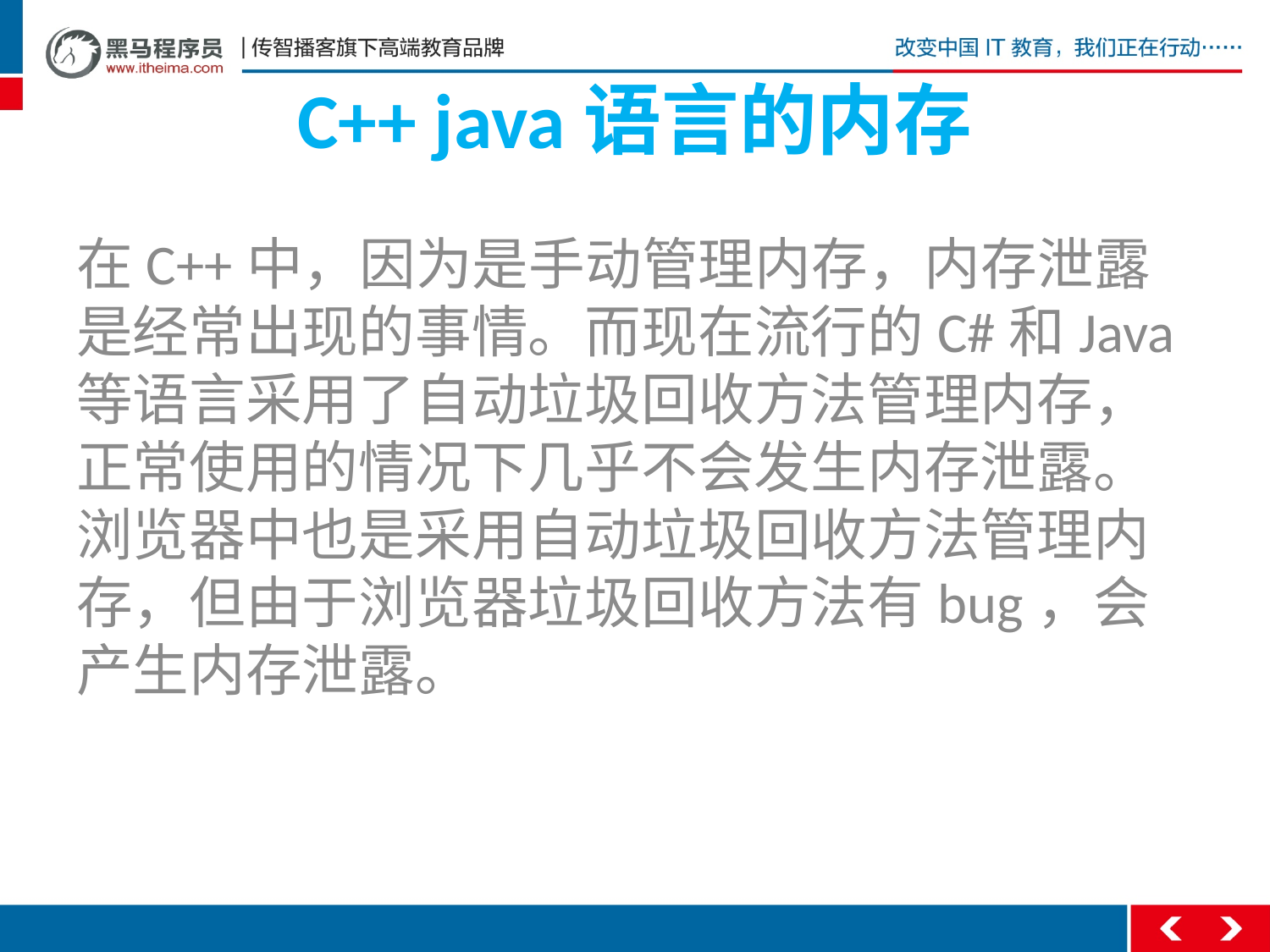

# C++ java语言的内存
在C++中，因为是手动管理内存，内存泄露是经常出现的事情。而现在流行的C#和Java等语言采用了自动垃圾回收方法管理内存，正常使用的情况下几乎不会发生内存泄露。浏览器中也是采用自动垃圾回收方法管理内存，但由于浏览器垃圾回收方法有bug，会产生内存泄露。